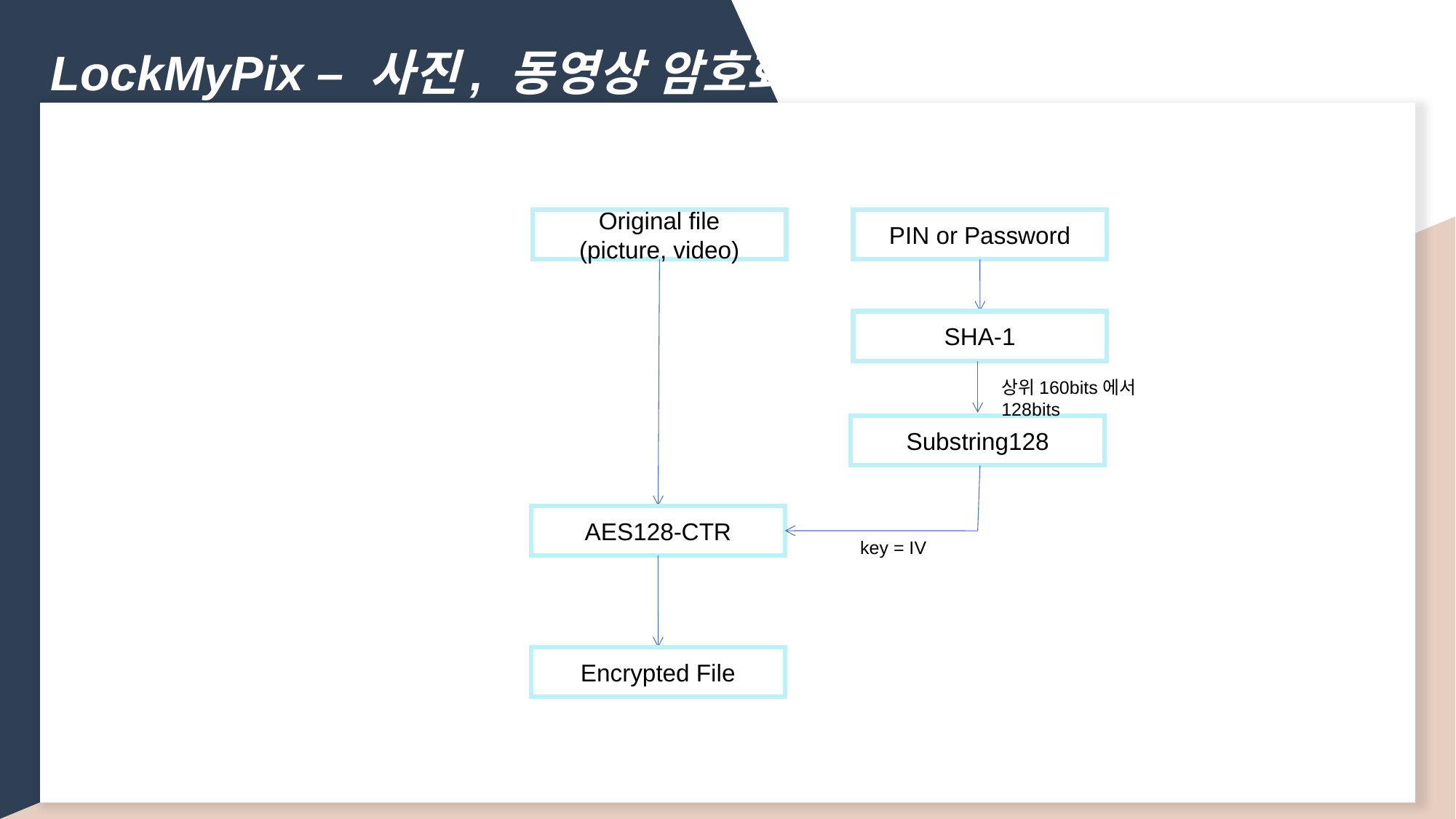

LockMyPix – 사진, 동영상 암호화
Original file
(picture, video)
PIN or Password
SHA-1
상위160bits에서 128bits
Substring128
AES128-CTR
key = IV
Encrypted File